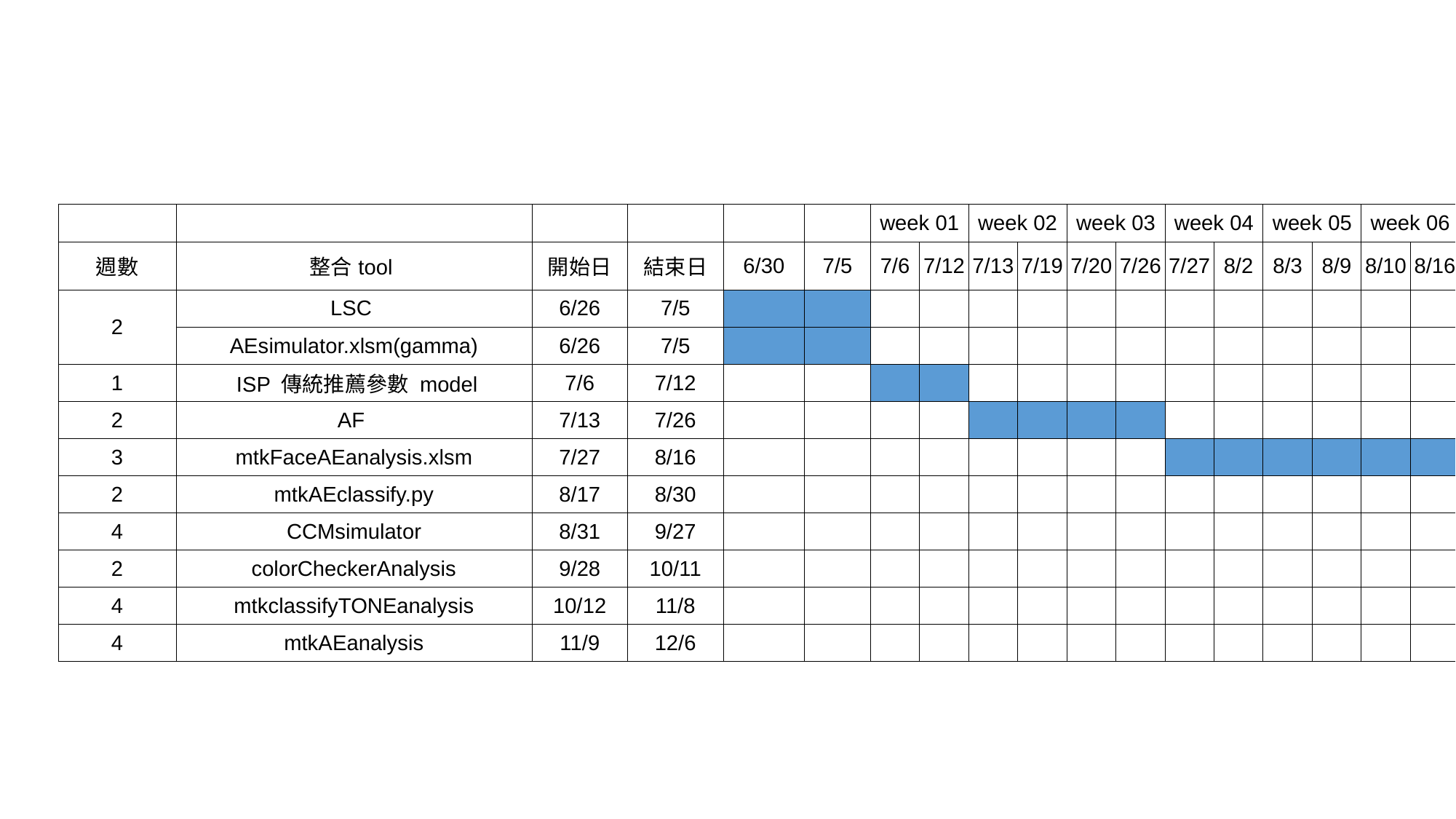

|  |  |  |  |  |  | week 01 |  | week 02 |  | week 03 |  | week 04 |  | week 05 |  | week 06 |  | week 07 |  | week 08 |  | week 09 |  | week 10 |  | week 11 |  | week 12 |  | week 13 |  | week 14 |  | week 15 |  | week 16 |  | week 17 |  | week 18 |  | week 19 |  | week 20 |  | week 21 |  | week 22 |  | week 23 |  | week 24 |  | week 25 |  |  |
| --- | --- | --- | --- | --- | --- | --- | --- | --- | --- | --- | --- | --- | --- | --- | --- | --- | --- | --- | --- | --- | --- | --- | --- | --- | --- | --- | --- | --- | --- | --- | --- | --- | --- | --- | --- | --- | --- | --- | --- | --- | --- | --- | --- | --- | --- | --- | --- | --- | --- | --- | --- | --- | --- | --- | --- | --- |
| 週數 | 整合tool | 開始日 | 結束日 | 6/30 | 7/5 | 7/6 | 7/12 | 7/13 | 7/19 | 7/20 | 7/26 | 7/27 | 8/2 | 8/3 | 8/9 | 8/10 | 8/16 | 8/17 | 8/23 | 8/24 | 8/30 | 8/31 | 9/6 | 9/7 | 9/13 | 9/14 | 9/20 | 9/21 | 9/27 | 9/28 | 10/4 | 10/5 | 10/11 | 10/12 | 10/18 | 10/19 | 10/25 | 10/26 | 11/1 | 11/2 | 11/8 | 11/9 | 11/15 | 11/16 | 11/22 | 11/23 | 11/29 | 11/30 | 12/6 | 12/7 | 12/13 | 12/14 | 12/20 | 12/21 | 12/27 | 12/28 |
| 2 | LSC | 6/26 | 7/5 |  |  |  |  |  |  |  |  |  |  |  |  |  |  |  |  |  |  |  |  |  |  |  |  |  |  |  |  |  |  |  |  |  |  |  |  |  |  |  |  |  |  |  |  |  |  |  |  |  |  |  |  |  |
|  | AEsimulator.xlsm(gamma) | 6/26 | 7/5 |  |  |  |  |  |  |  |  |  |  |  |  |  |  |  |  |  |  |  |  |  |  |  |  |  |  |  |  |  |  |  |  |  |  |  |  |  |  |  |  |  |  |  |  |  |  |  |  |  |  |  |  |  |
| 1 | ISP 傳統推薦參數 model | 7/6 | 7/12 |  |  |  |  |  |  |  |  |  |  |  |  |  |  |  |  |  |  |  |  |  |  |  |  |  |  |  |  |  |  |  |  |  |  |  |  |  |  |  |  |  |  |  |  |  |  |  |  |  |  |  |  |  |
| 2 | AF | 7/13 | 7/26 |  |  |  |  |  |  |  |  |  |  |  |  |  |  |  |  |  |  |  |  |  |  |  |  |  |  |  |  |  |  |  |  |  |  |  |  |  |  |  |  |  |  |  |  |  |  |  |  |  |  |  |  |  |
| 3 | mtkFaceAEanalysis.xlsm | 7/27 | 8/16 |  |  |  |  |  |  |  |  |  |  |  |  |  |  |  |  |  |  |  |  |  |  |  |  |  |  |  |  |  |  |  |  |  |  |  |  |  |  |  |  |  |  |  |  |  |  |  |  |  |  |  |  |  |
| 2 | mtkAEclassify.py | 8/17 | 8/30 |  |  |  |  |  |  |  |  |  |  |  |  |  |  |  |  |  |  |  |  |  |  |  |  |  |  |  |  |  |  |  |  |  |  |  |  |  |  |  |  |  |  |  |  |  |  |  |  |  |  |  |  |  |
| 4 | CCMsimulator | 8/31 | 9/27 |  |  |  |  |  |  |  |  |  |  |  |  |  |  |  |  |  |  |  |  |  |  |  |  |  |  |  |  |  |  |  |  |  |  |  |  |  |  |  |  |  |  |  |  |  |  |  |  |  |  |  |  |  |
| 2 | colorCheckerAnalysis | 9/28 | 10/11 |  |  |  |  |  |  |  |  |  |  |  |  |  |  |  |  |  |  |  |  |  |  |  |  |  |  |  |  |  |  |  |  |  |  |  |  |  |  |  |  |  |  |  |  |  |  |  |  |  |  |  |  |  |
| 4 | mtkclassifyTONEanalysis | 10/12 | 11/8 |  |  |  |  |  |  |  |  |  |  |  |  |  |  |  |  |  |  |  |  |  |  |  |  |  |  |  |  |  |  |  |  |  |  |  |  |  |  |  |  |  |  |  |  |  |  |  |  |  |  |  |  |  |
| 4 | mtkAEanalysis | 11/9 | 12/6 |  |  |  |  |  |  |  |  |  |  |  |  |  |  |  |  |  |  |  |  |  |  |  |  |  |  |  |  |  |  |  |  |  |  |  |  |  |  |  |  |  |  |  |  |  |  |  |  |  |  |  |  |  |